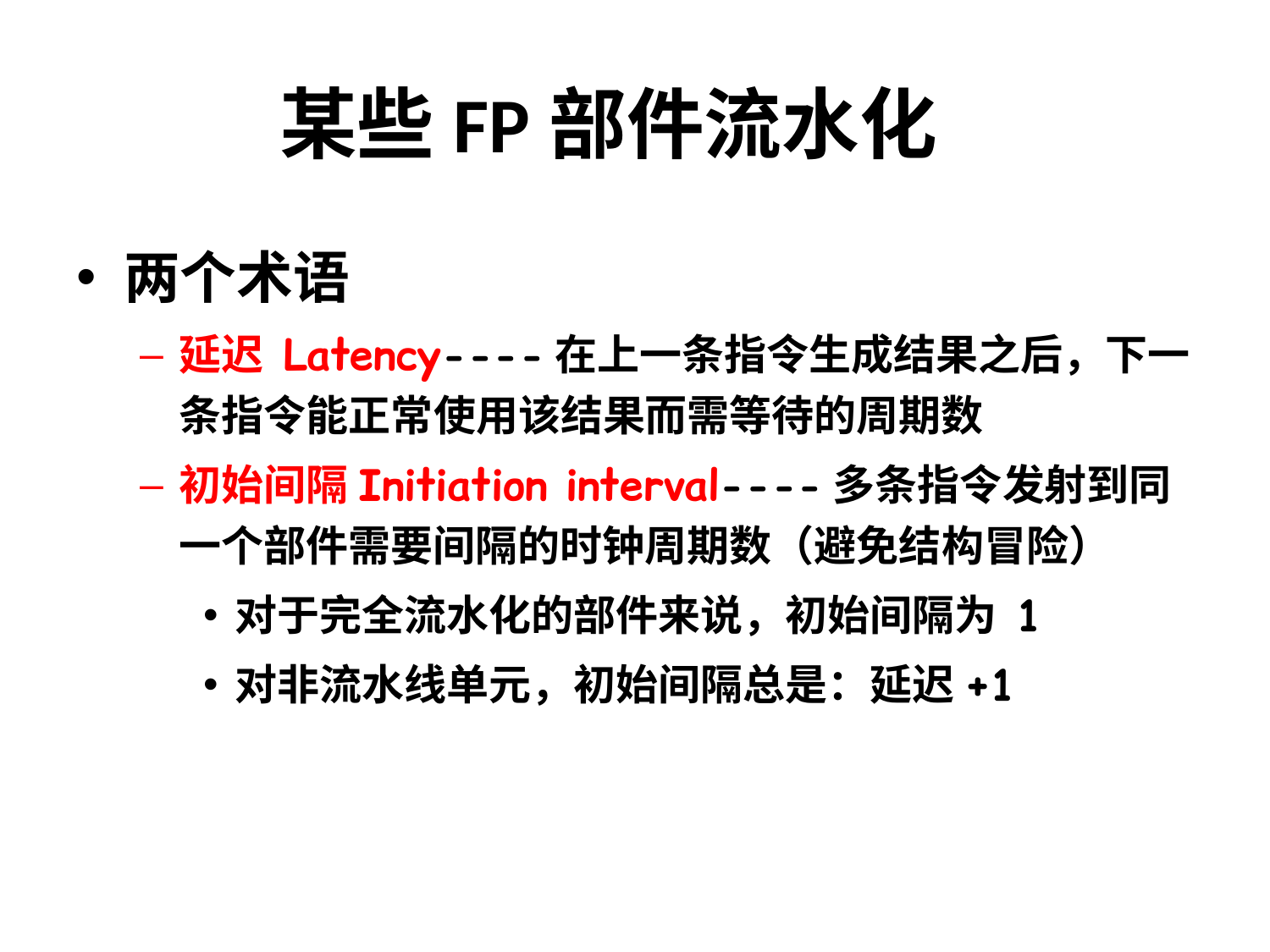

# 某些FP部件流水化
两个术语
延迟 Latency----在上一条指令生成结果之后，下一条指令能正常使用该结果而需等待的周期数
初始间隔Initiation interval----多条指令发射到同一个部件需要间隔的时钟周期数（避免结构冒险）
对于完全流水化的部件来说，初始间隔为 1
对非流水线单元，初始间隔总是：延迟+1
39